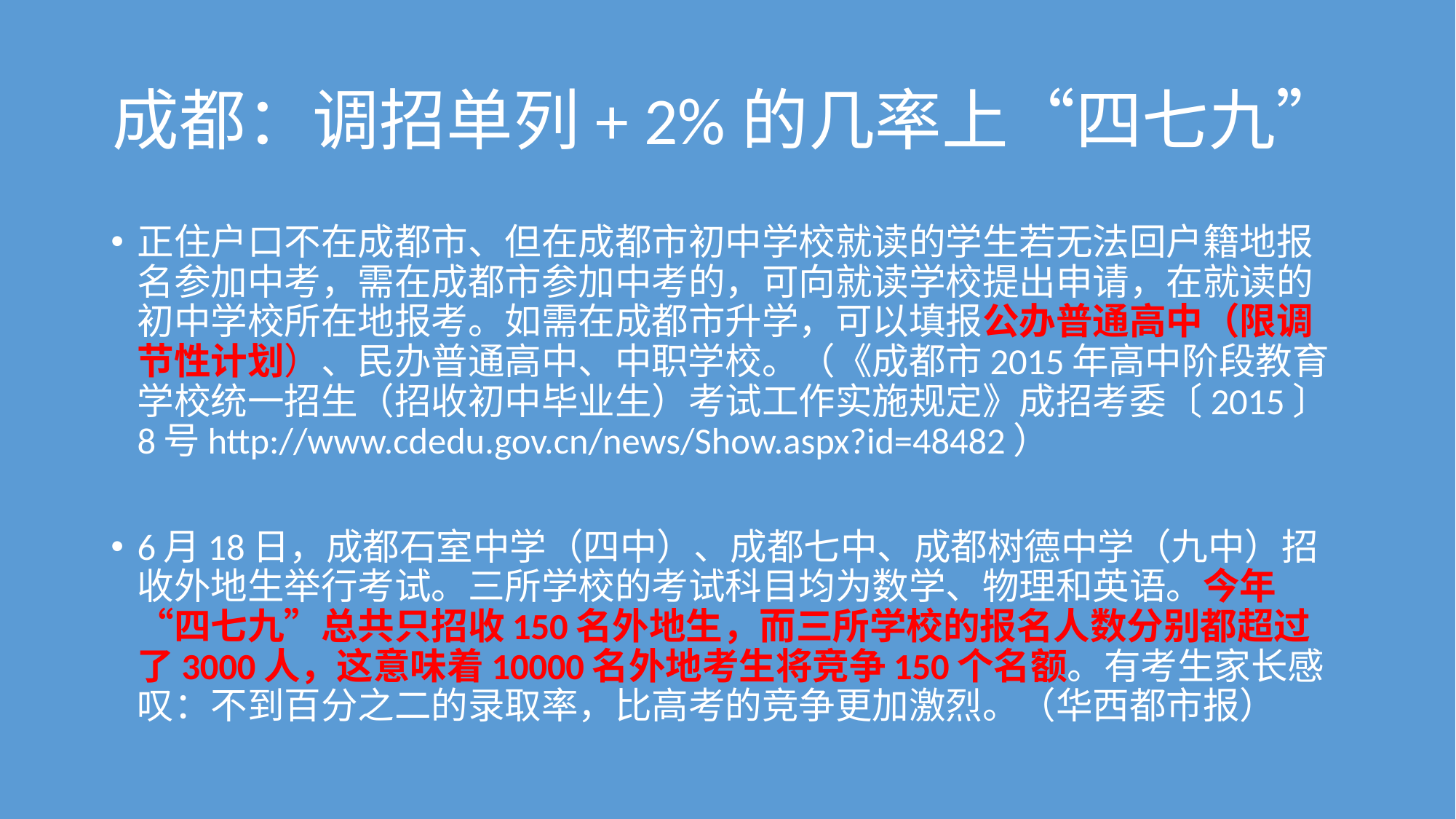

# 成都：调招单列+ 2%的几率上“四七九”
正住户口不在成都市、但在成都市初中学校就读的学生若无法回户籍地报名参加中考，需在成都市参加中考的，可向就读学校提出申请，在就读的初中学校所在地报考。如需在成都市升学，可以填报公办普通高中（限调节性计划）、民办普通高中、中职学校。（《成都市2015年高中阶段教育学校统一招生（招收初中毕业生）考试工作实施规定》成招考委〔2015〕8号http://www.cdedu.gov.cn/news/Show.aspx?id=48482）

6月18日，成都石室中学（四中）、成都七中、成都树德中学（九中）招收外地生举行考试。三所学校的考试科目均为数学、物理和英语。今年“四七九”总共只招收150名外地生，而三所学校的报名人数分别都超过了3000人，这意味着10000名外地考生将竞争150个名额。有考生家长感叹：不到百分之二的录取率，比高考的竞争更加激烈。（华西都市报）